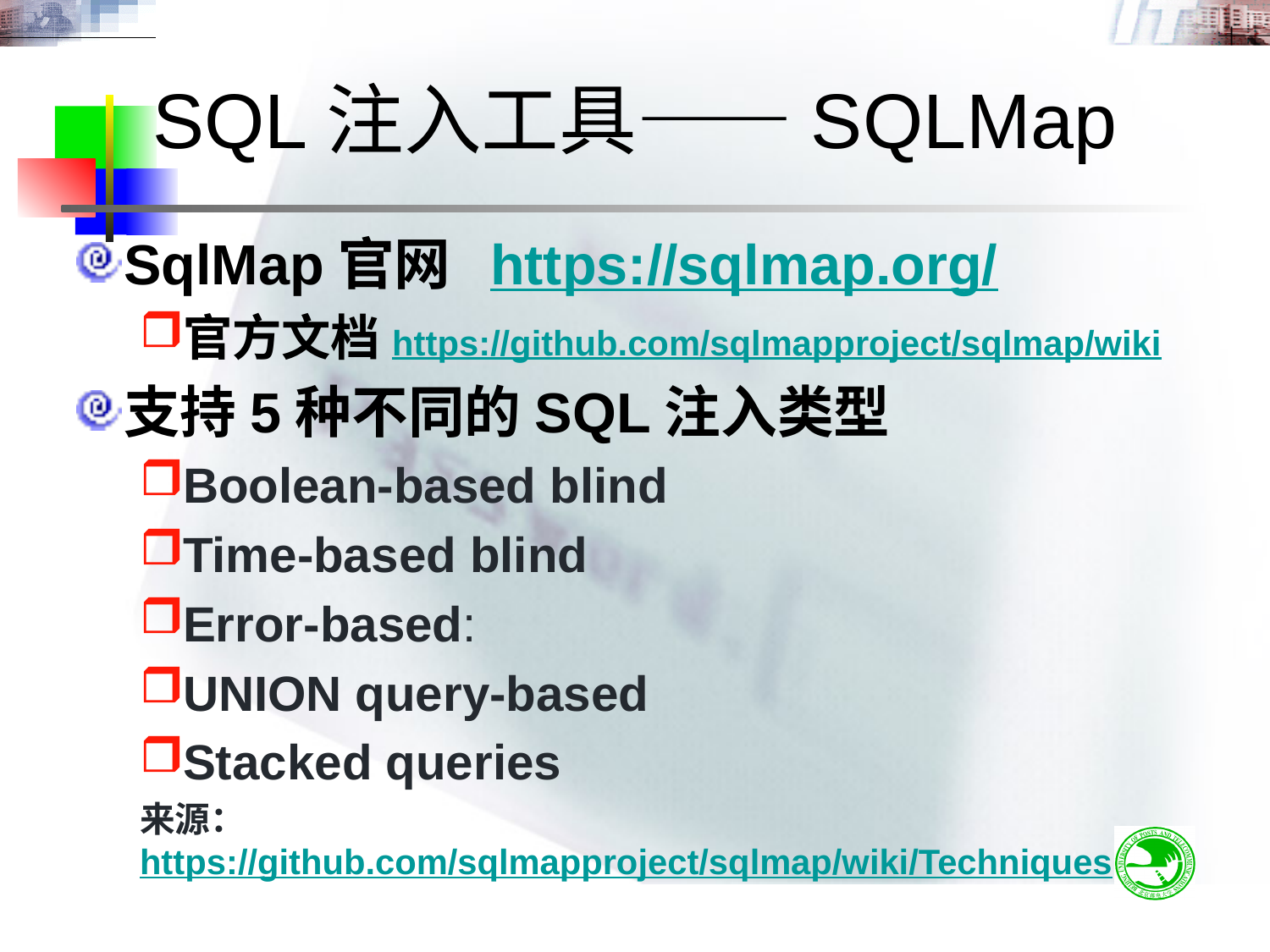

# SQL注入工具——SQLMap
SqlMap官网  https://sqlmap.org/
官方文档https://github.com/sqlmapproject/sqlmap/wiki
支持5种不同的SQL注入类型
Boolean-based blind
Time-based blind
Error-based:
UNION query-based
Stacked queries
来源：https://github.com/sqlmapproject/sqlmap/wiki/Techniques